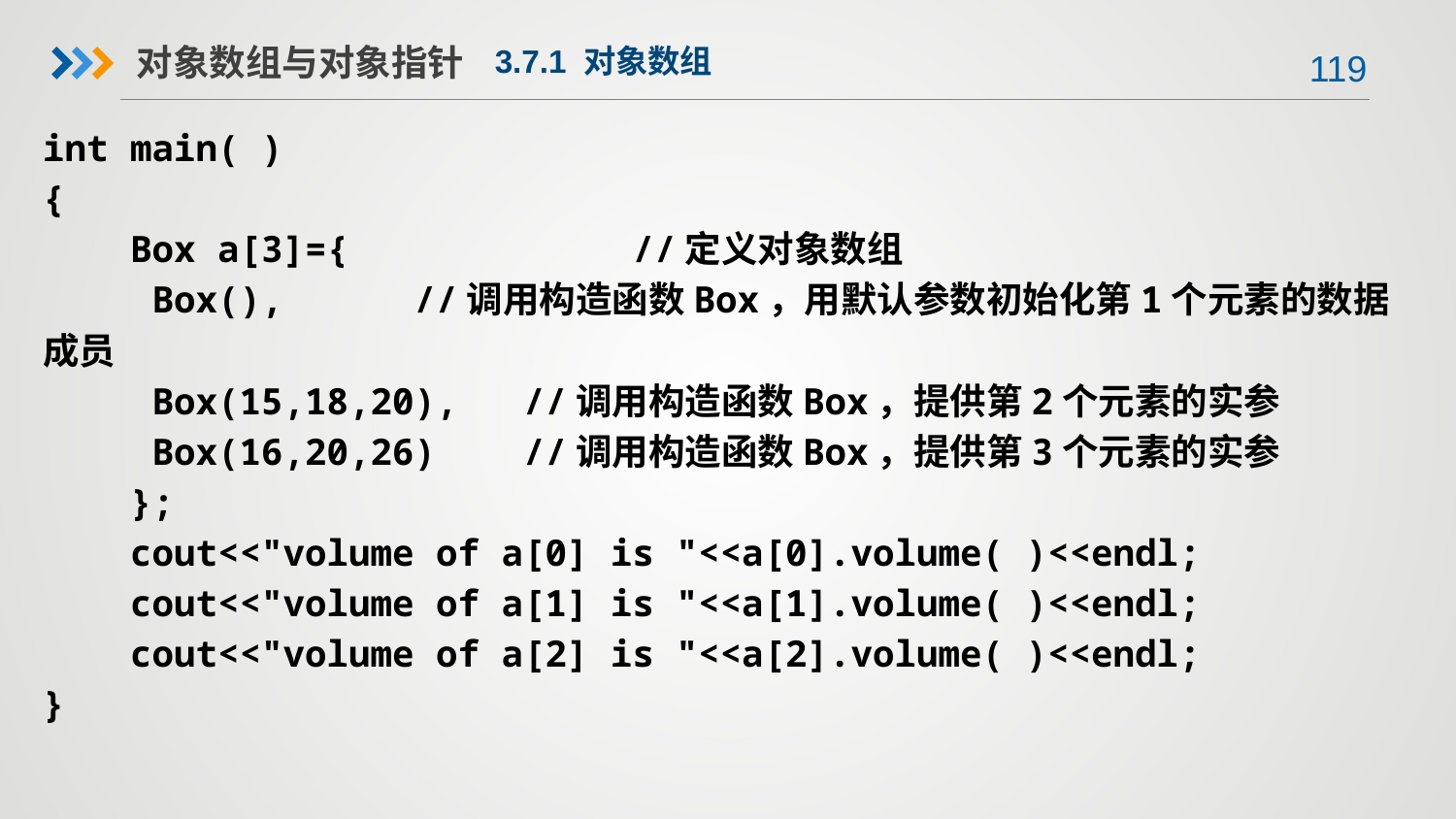

对象数组与对象指针
3.7.1 对象数组
int main( )
{
    Box a[3]={             //定义对象数组
     Box(),      //调用构造函数Box，用默认参数初始化第1个元素的数据成员
     Box(15,18,20),   //调用构造函数Box，提供第2个元素的实参
     Box(16,20,26)    //调用构造函数Box，提供第3个元素的实参
    };
    cout<<"volume of a[0] is "<<a[0].volume( )<<endl;
    cout<<"volume of a[1] is "<<a[1].volume( )<<endl;
    cout<<"volume of a[2] is "<<a[2].volume( )<<endl;
}